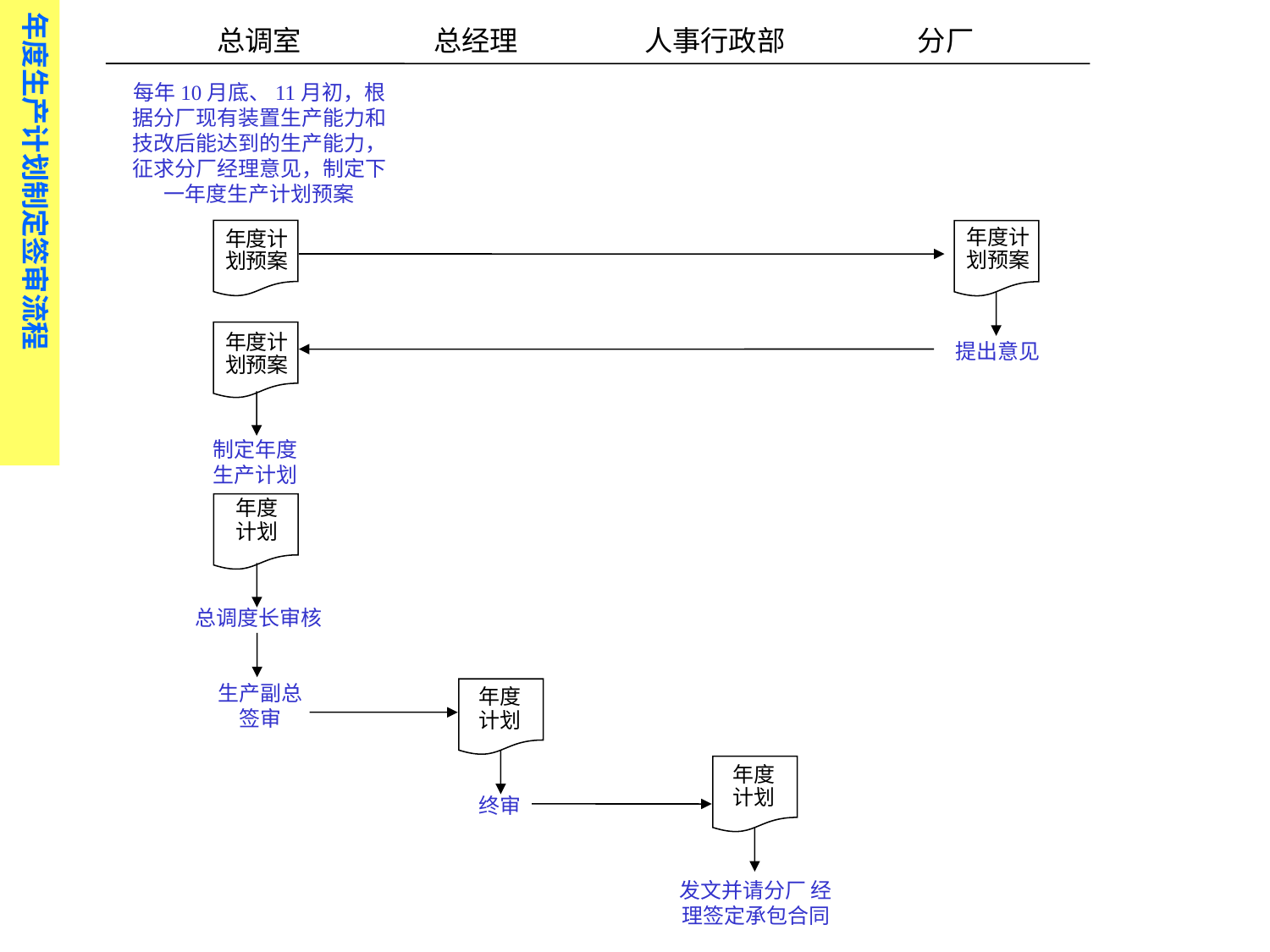

年度生产计划制定签审流程
 总调室                     总经理                    人事行政部                     分厂

每年10月底、11月初，根据分厂现有装置生产能力和技改后能达到的生产能力，征求分厂经理意见，制定下一年度生产计划预案

年度计划预案

年度计划预案

年度计划预案
提出意见

制定年度生产计划
年度计划

总调度长审核

生产副总签审

年度计划

年度计划
终审

75
发文并请分厂 经理签定承包合同